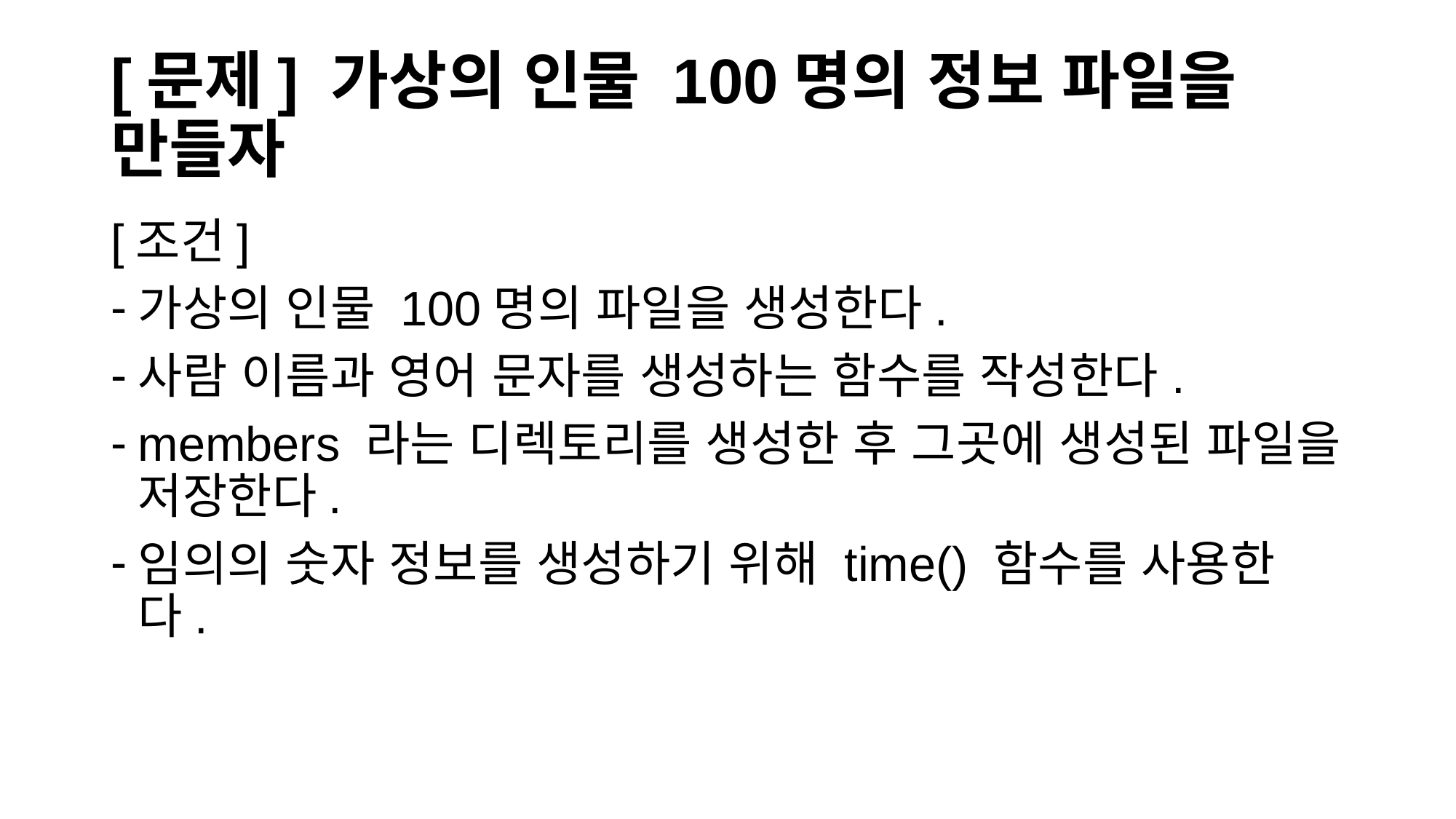

# [문제] 가상의 인물 100명의 정보 파일을 만들자
[조건]
가상의 인물 100명의 파일을 생성한다.
사람 이름과 영어 문자를 생성하는 함수를 작성한다.
members 라는 디렉토리를 생성한 후 그곳에 생성된 파일을 저장한다.
임의의 숫자 정보를 생성하기 위해 time() 함수를 사용한다.